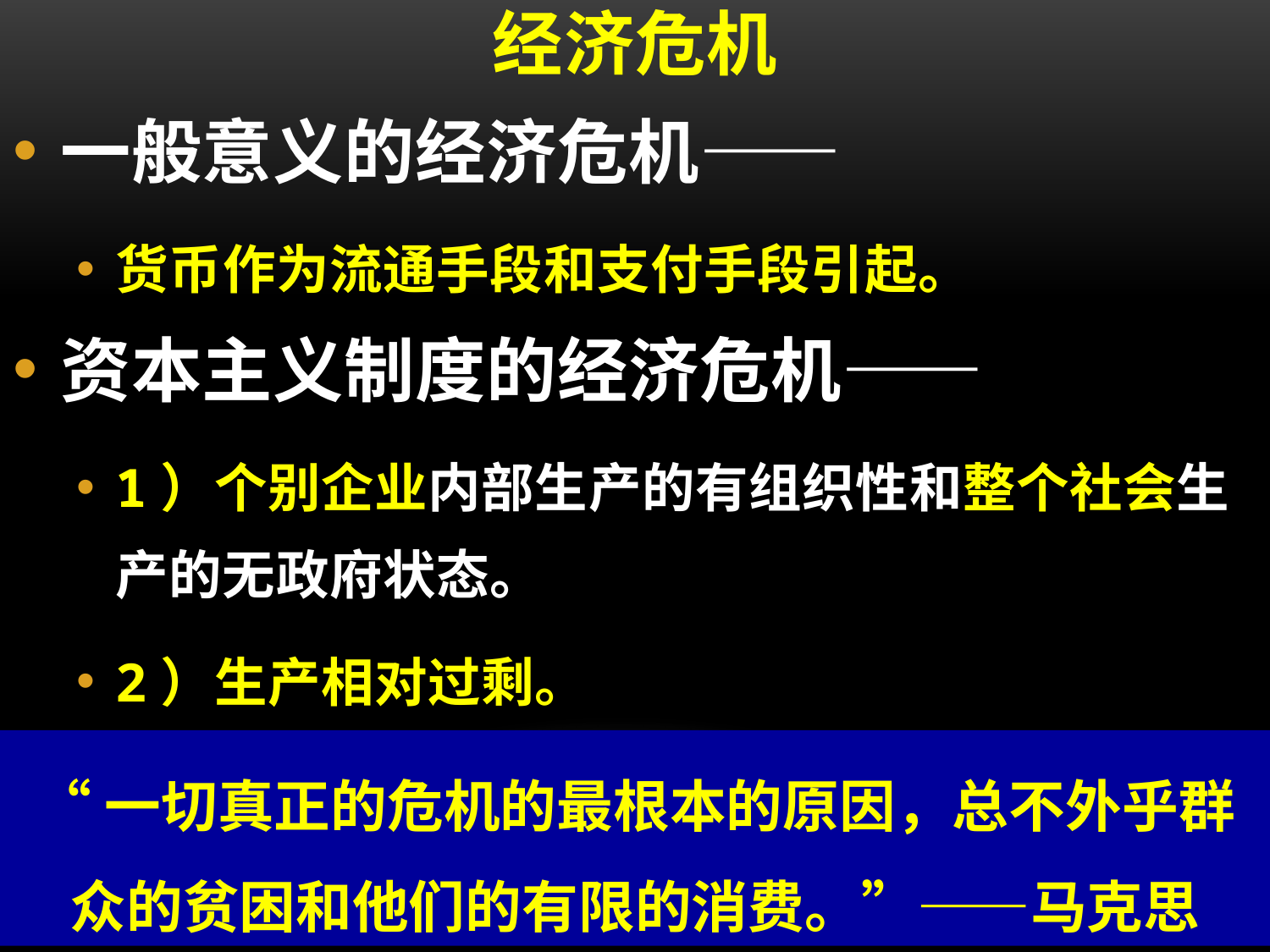

# 经济危机
一般意义的经济危机——
货币作为流通手段和支付手段引起。
资本主义制度的经济危机——
1）个别企业内部生产的有组织性和整个社会生产的无政府状态。
2）生产相对过剩。
“一切真正的危机的最根本的原因，总不外乎群众的贫困和他们的有限的消费。”——马克思